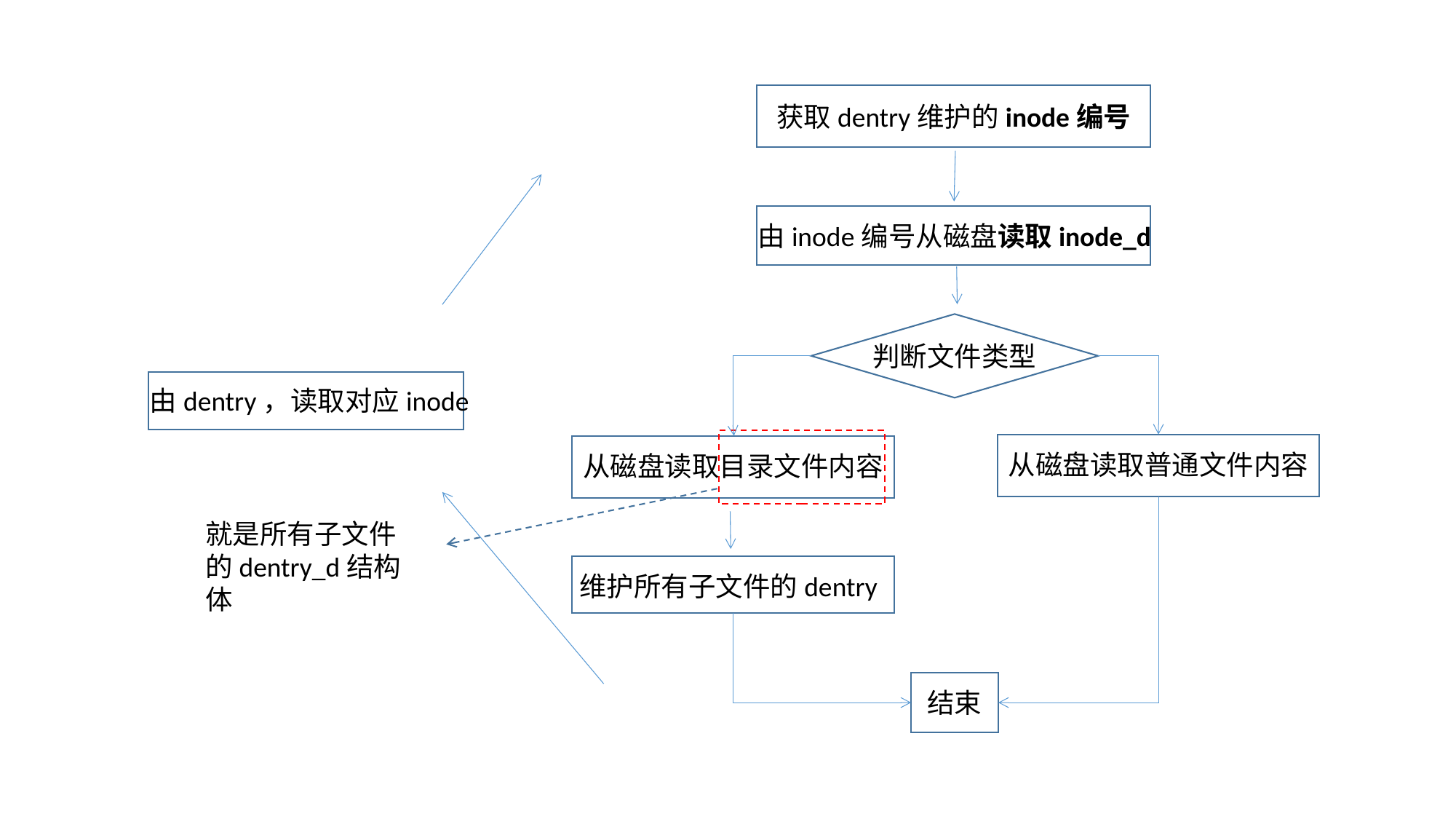

获取dentry维护的inode编号

由inode编号从磁盘读取inode_d

判断文件类型

由dentry，读取对应inode

从磁盘读取普通文件内容
从磁盘读取目录文件内容
就是所有子文件的dentry_d结构体

维护所有子文件的dentry

结束